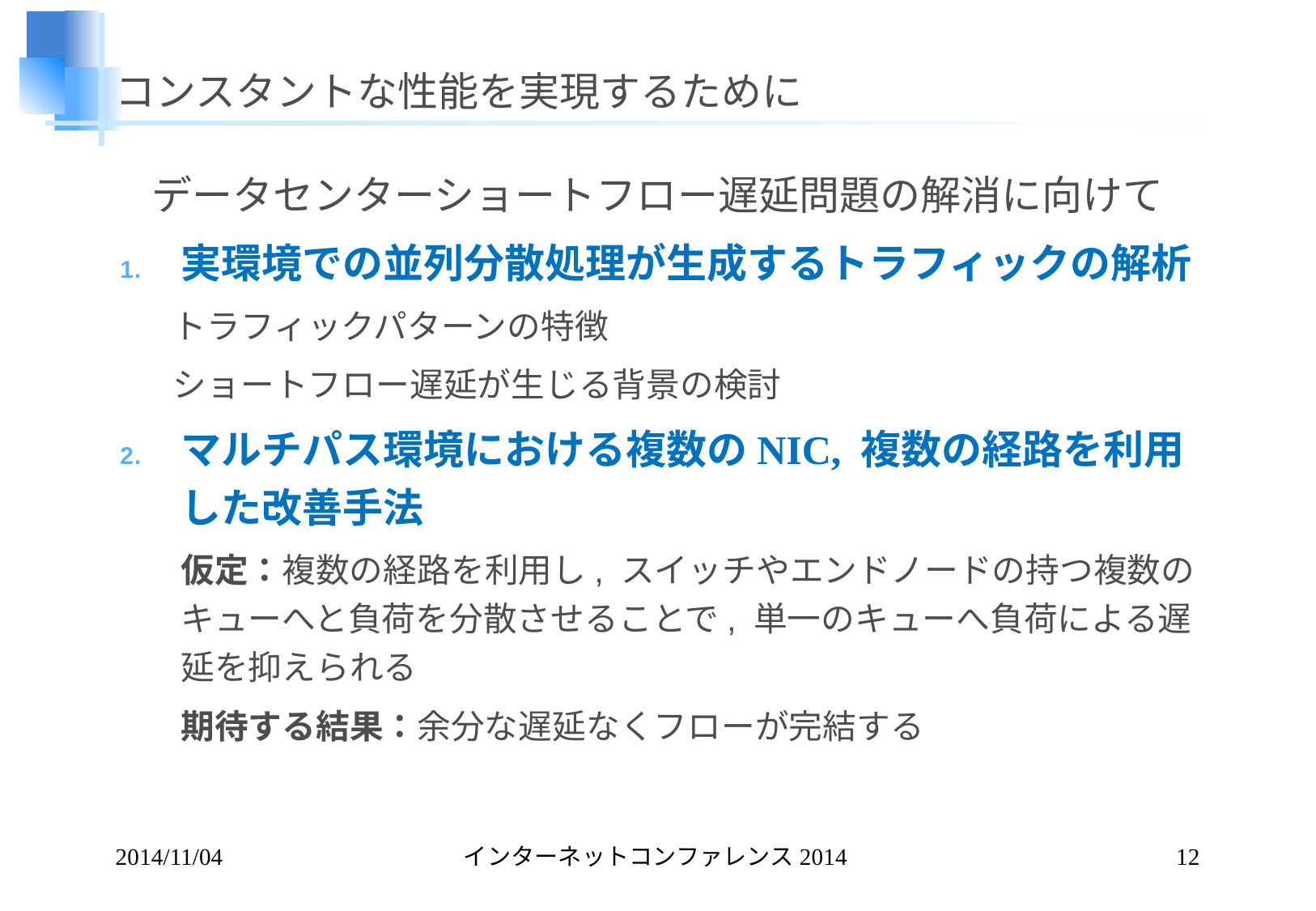

# コンスタントな性能を実現するために
データセンターショートフロー遅延問題の解消に向けて
実環境での並列分散処理が生成するトラフィックの解析
トラフィックパターンの特徴
ショートフロー遅延が生じる背景の検討
マルチパス環境における複数のNIC, 複数の経路を利用した改善手法
仮定：複数の経路を利用し, スイッチやエンドノードの持つ複数のキューへと負荷を分散させることで, 単一のキューへ負荷による遅延を抑えられる
期待する結果：余分な遅延なくフローが完結する

2014/11/04
インターネットコンファレンス2014
12